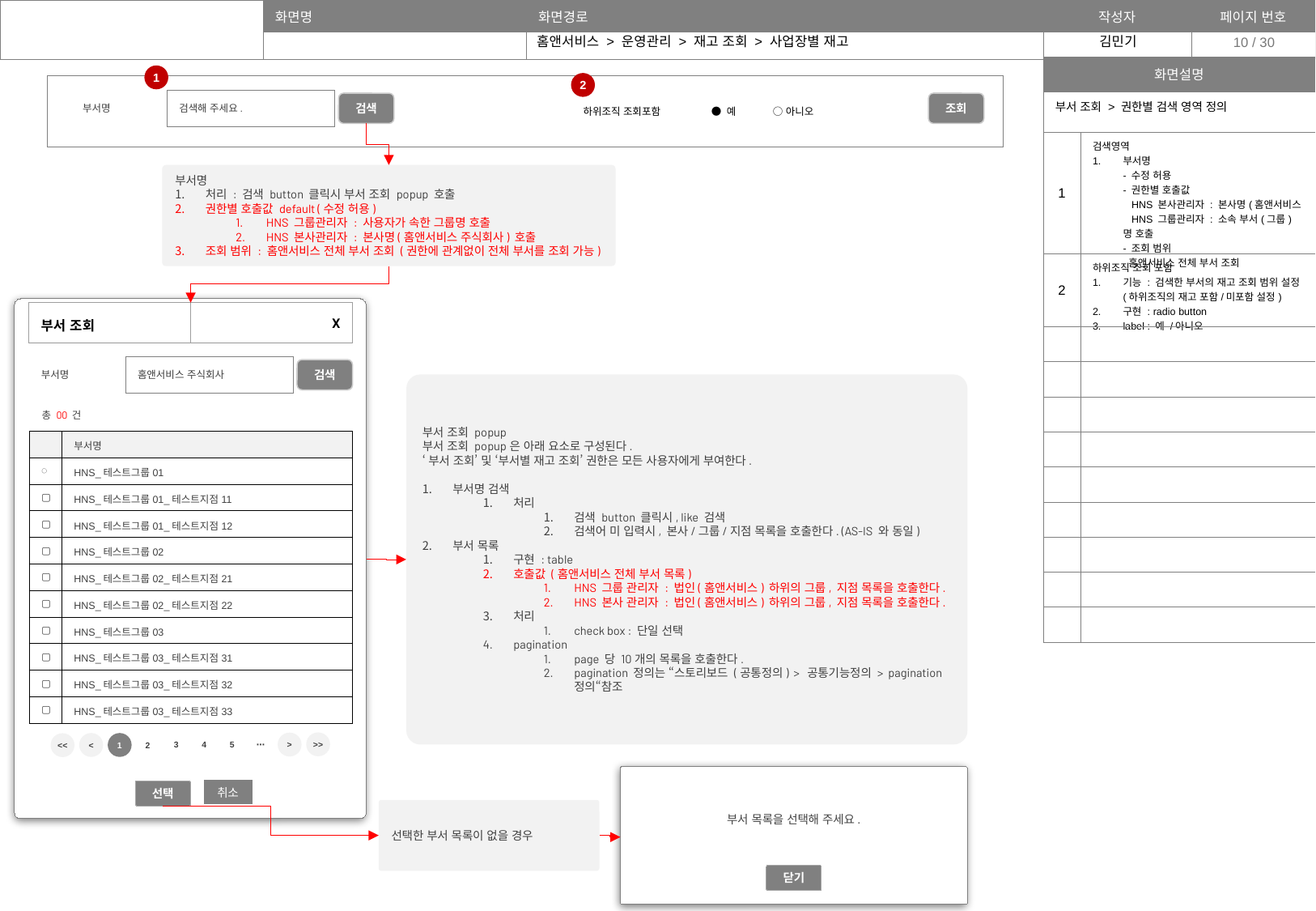

홈앤서비스 > 운영관리 > 재고 조회 > 사업장별 재고
10
| 화면설명 |  |
| --- | --- |
| 부서 조회 > 권한별 검색 영역 정의 |  |
| 1 | 검색영역 부서명 - 수정 허용 - 권한별 호출값 HNS 본사관리자 : 본사명(홈앤서비스 HNS 그룹관리자 : 소속 부서(그룹)명 호출 - 조회 범위 홈앤서비스 전체 부서 조회 |
| 2 | 하위조직 조회 포함 기능 : 검색한 부서의 재고 조회 범위 설정 (하위조직의 재고 포함/미포함 설정) 구현 : radio button label : 예 /아니오 |
|  |  |
|  |  |
|  |  |
|  |  |
|  |  |
|  |  |
|  |  |
|  |  |
|  |  |
1
2

부서명
검색해 주세요.
검색
조회
| 하위조직 조회포함 | ● 예 ○ 아니오 |
| --- | --- |
부서명
처리 : 검색 button 클릭시 부서 조회 popup 호출
권한별 호출값 default (수정 허용)
HNS 그룹관리자 : 사용자가 속한 그룹명 호출
HNS 본사관리자 : 본사명(홈앤서비스 주식회사) 호출
조회 범위 : 홈앤서비스 전체 부서 조회 (권한에 관계없이 전체 부서를 조회 가능)

| 부서 조회 | X |
| --- | --- |
부서명
홈앤서비스 주식회사
검색
부서 조회 popup
부서 조회 popup은 아래 요소로 구성된다.
‘부서 조회’ 및 ‘부서별 재고 조회’ 권한은 모든 사용자에게 부여한다.

부서명 검색
처리
검색 button 클릭시, like 검색
검색어 미 입력시, 본사/그룹/지점 목록을 호출한다. (AS-IS 와 동일)
부서 목록
구현 : table
호출값 (홈앤서비스 전체 부서 목록)
HNS 그룹 관리자 : 법인(홈앤서비스) 하위의 그룹, 지점 목록을 호출한다.
HNS 본사 관리자 : 법인(홈앤서비스) 하위의 그룹, 지점 목록을 호출한다.
처리
check box : 단일 선택
pagination
page 당 10개의 목록을 호출한다.
pagination 정의는 “스토리보드 (공통정의)  >  공통기능정의 >  pagination 정의“참조
총 00 건
|  | 부서명 |
| --- | --- |
| ️ | HNS\_테스트그룹01 |
| ▢ | HNS\_테스트그룹01\_테스트지점11 |
| ▢ | HNS\_테스트그룹01\_테스트지점12 |
| ▢ | HNS\_테스트그룹02 |
| ▢ | HNS\_테스트그룹02\_테스트지점21 |
| ▢ | HNS\_테스트그룹02\_테스트지점22 |
| ▢ | HNS\_테스트그룹03 |
| ▢ | HNS\_테스트그룹03\_테스트지점31 |
| ▢ | HNS\_테스트그룹03\_테스트지점32 |
| ▢ | HNS\_테스트그룹03\_테스트지점33 |
>>
⋯
>
3
4
5
<
1
2
<<

선택
취소
부서 목록을 선택해 주세요.
선택한 부서 목록이 없을 경우
닫기